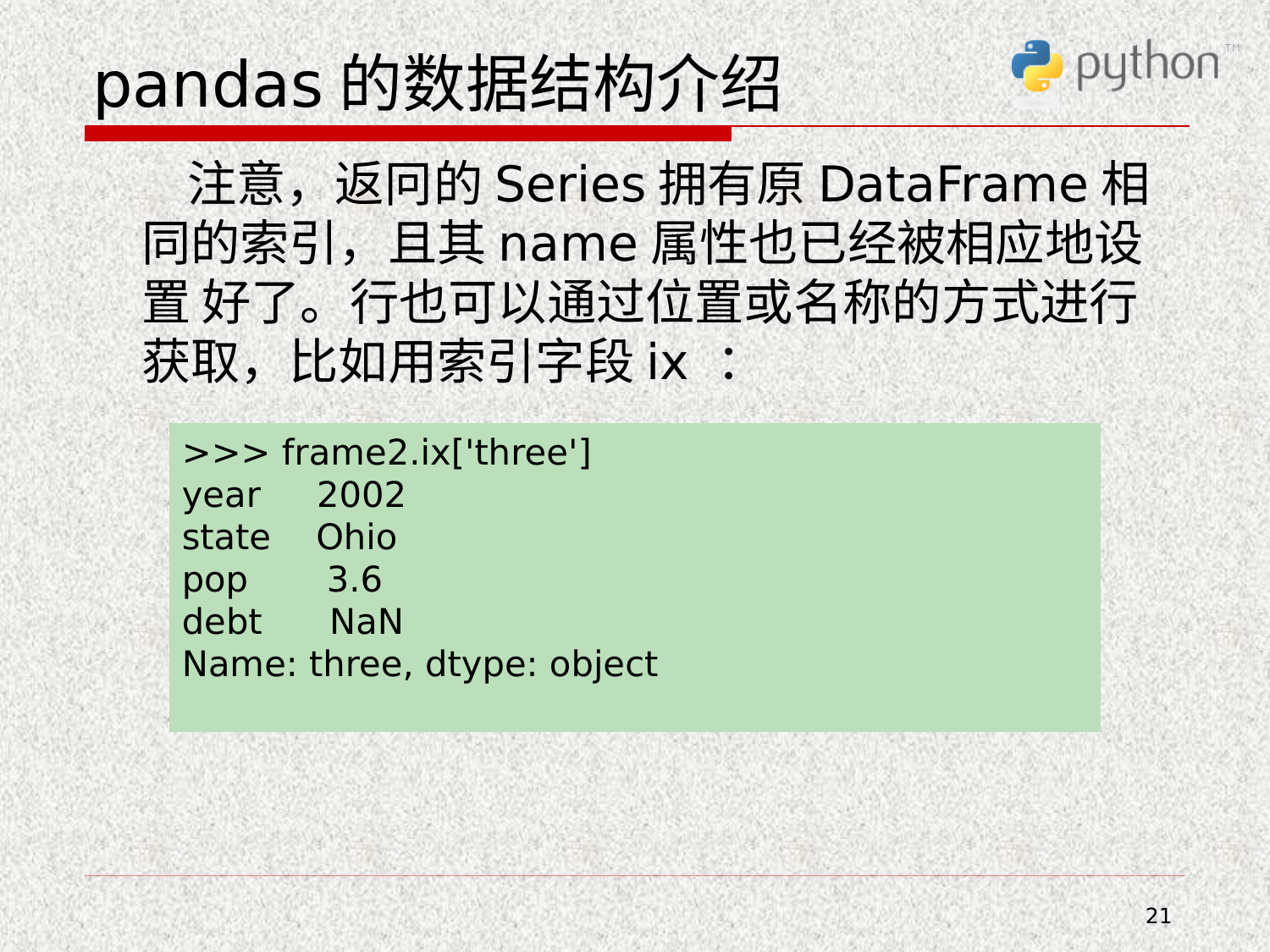

# pandas的数据结构介绍
         注意，返冋的Series拥有原DataFrame相同的索引，且其name属性也已经被相应地设置 好了。行也可以通过位置或名称的方式进行获取，比如用索引字段ix ：
>>> frame2.ix['three']
year     2002
state    Ohio
pop       3.6
debt      NaN
Name: three, dtype: object

21